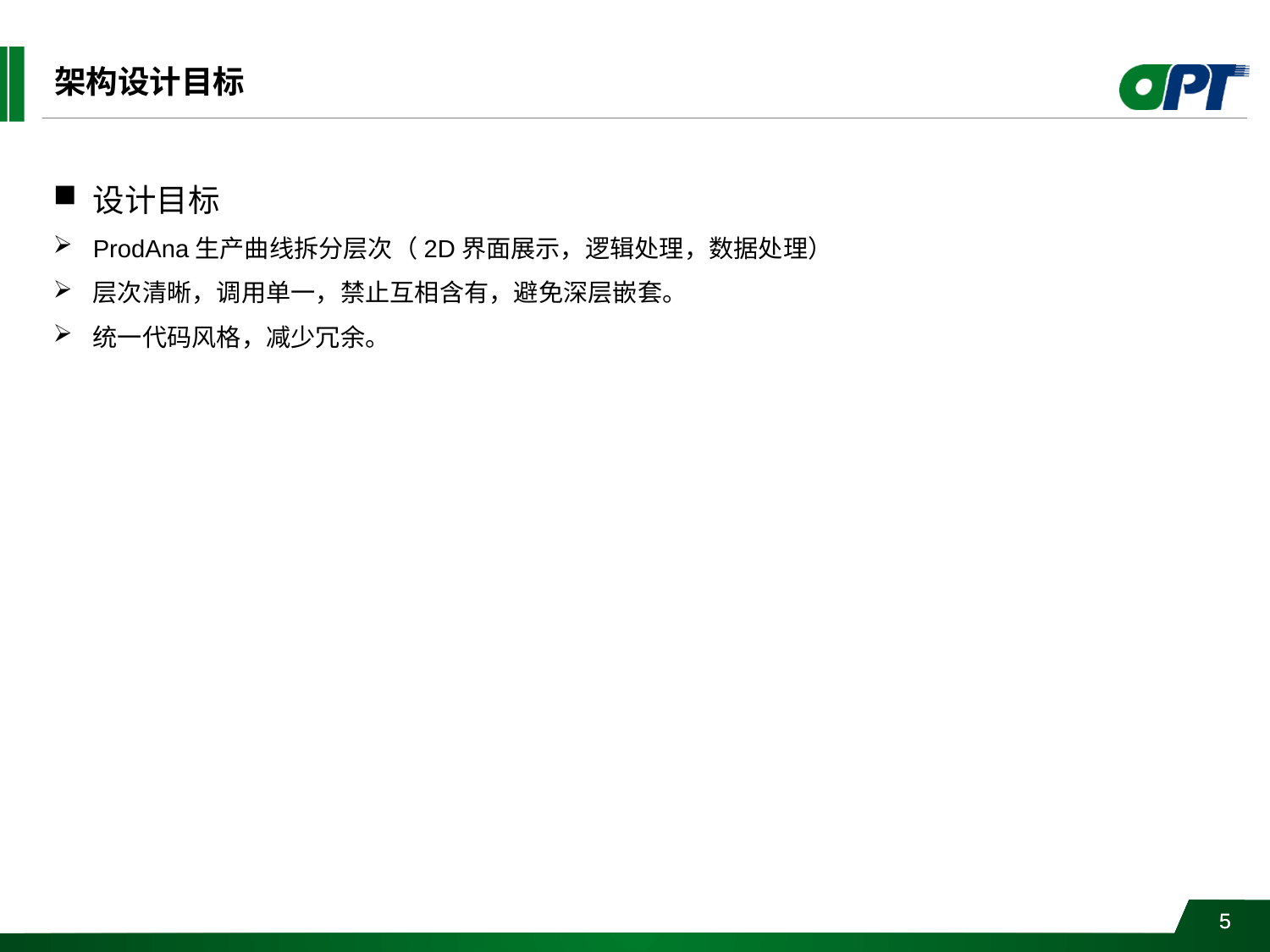

架构设计目标
设计目标
ProdAna生产曲线拆分层次（2D界面展示，逻辑处理，数据处理）
层次清晰，调用单一，禁止互相含有，避免深层嵌套。
统一代码风格，减少冗余。
公司介绍